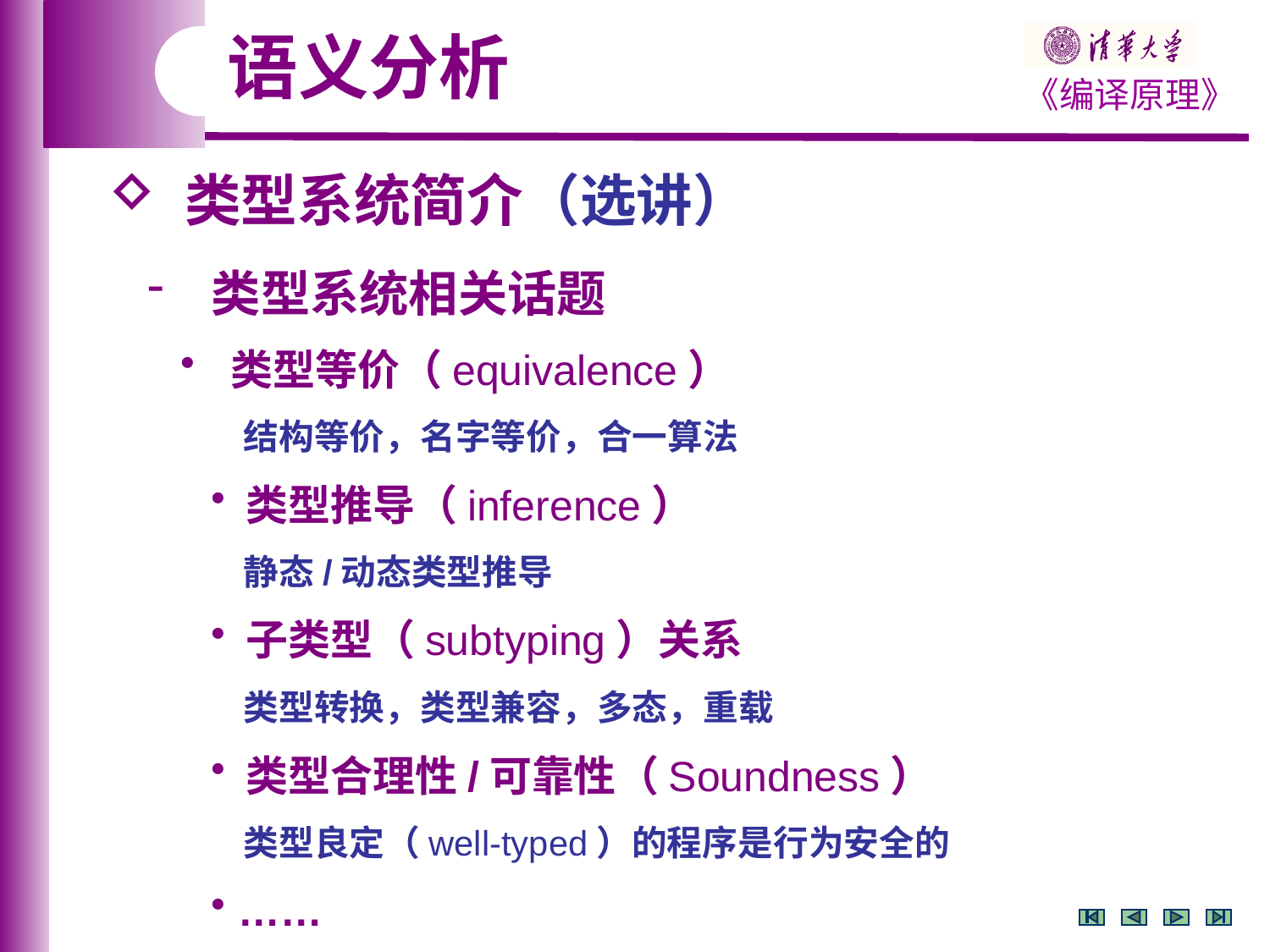

语义分析
 类型系统简介（选讲）
  类型系统相关话题

 类型等价（equivalence）

   结构等价，名字等价，合一算法

 类型推导（inference）

   静态/动态类型推导

 子类型（subtyping）关系

   类型转换，类型兼容，多态，重载

 类型合理性/可靠性（Soundness）

   类型良定（well-typed）的程序是行为安全的

 ……